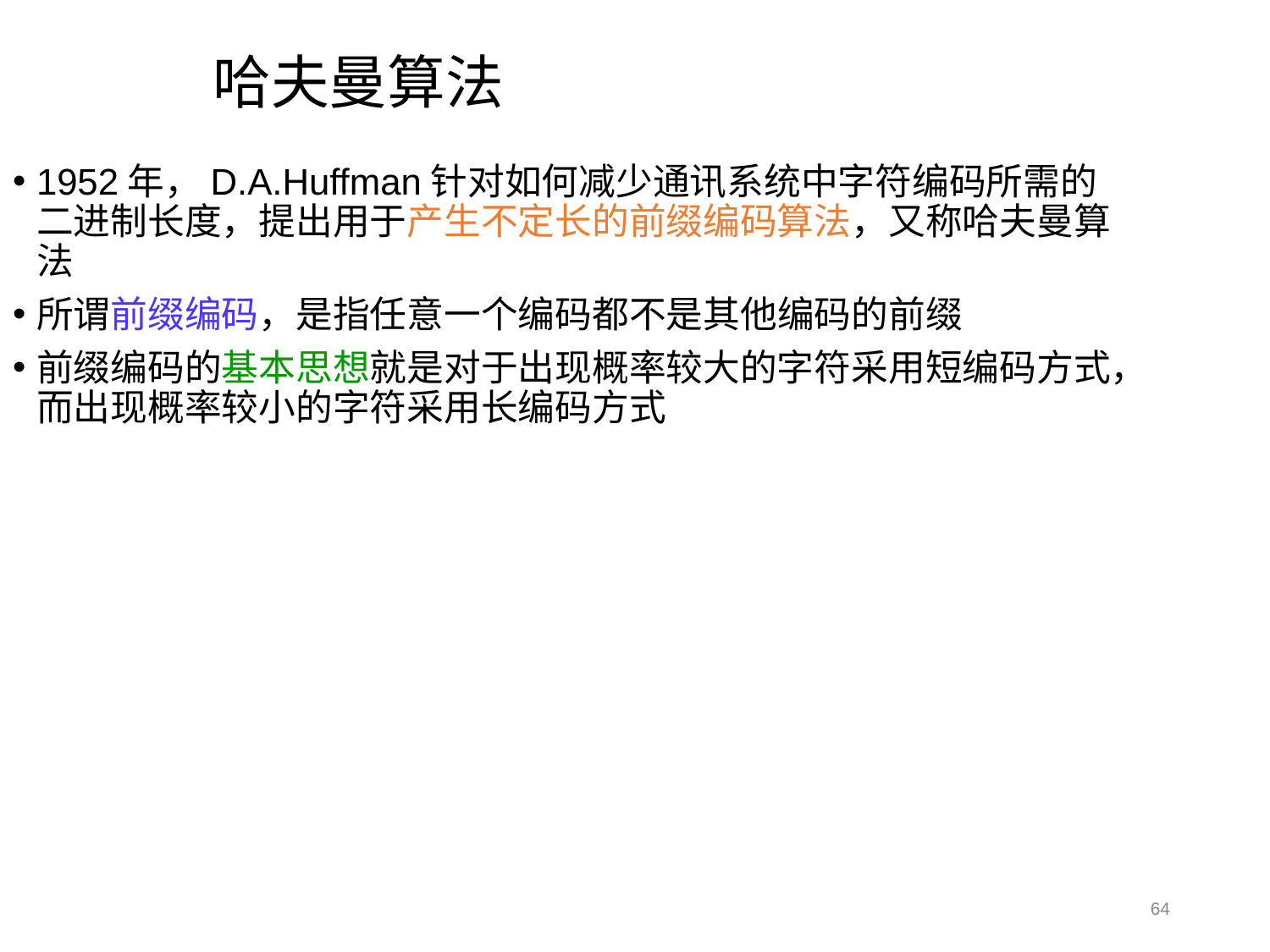

哈夫曼算法
1952年，D.A.Huffman针对如何减少通讯系统中字符编码所需的二进制长度，提出用于产生不定长的前缀编码算法，又称哈夫曼算法
所谓前缀编码，是指任意一个编码都不是其他编码的前缀
前缀编码的基本思想就是对于出现概率较大的字符采用短编码方式，而出现概率较小的字符采用长编码方式

64